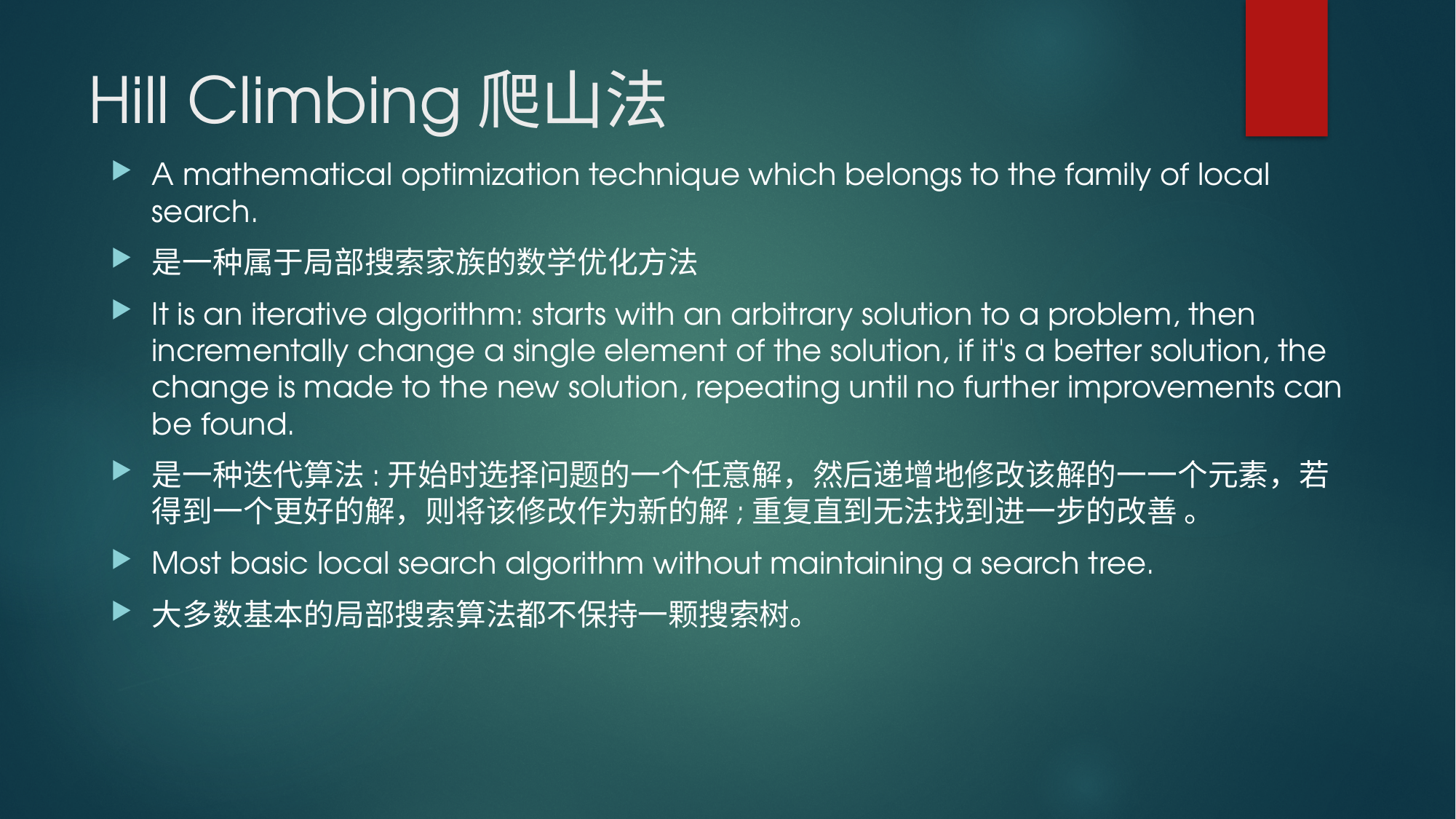

# Hill Climbing爬山法
A mathematical optimization technique which belongs to the family of local search.
是一种属于局部搜索家族的数学优化方法
It is an iterative algorithm: starts with an arbitrary solution to a problem, then incrementally change a single element of the solution, if it's a better solution, the change is made to the new solution, repeating until no further improvements can be found.
是一种迭代算法:开始时选择问题的一个任意解，然后递增地修改该解的一一个元素，若得到一个更好的解，则将该修改作为新的解;重复直到无法找到进一步的改善 。
Most basic local search algorithm without maintaining a search tree.
大多数基本的局部搜索算法都不保持一颗搜索树。